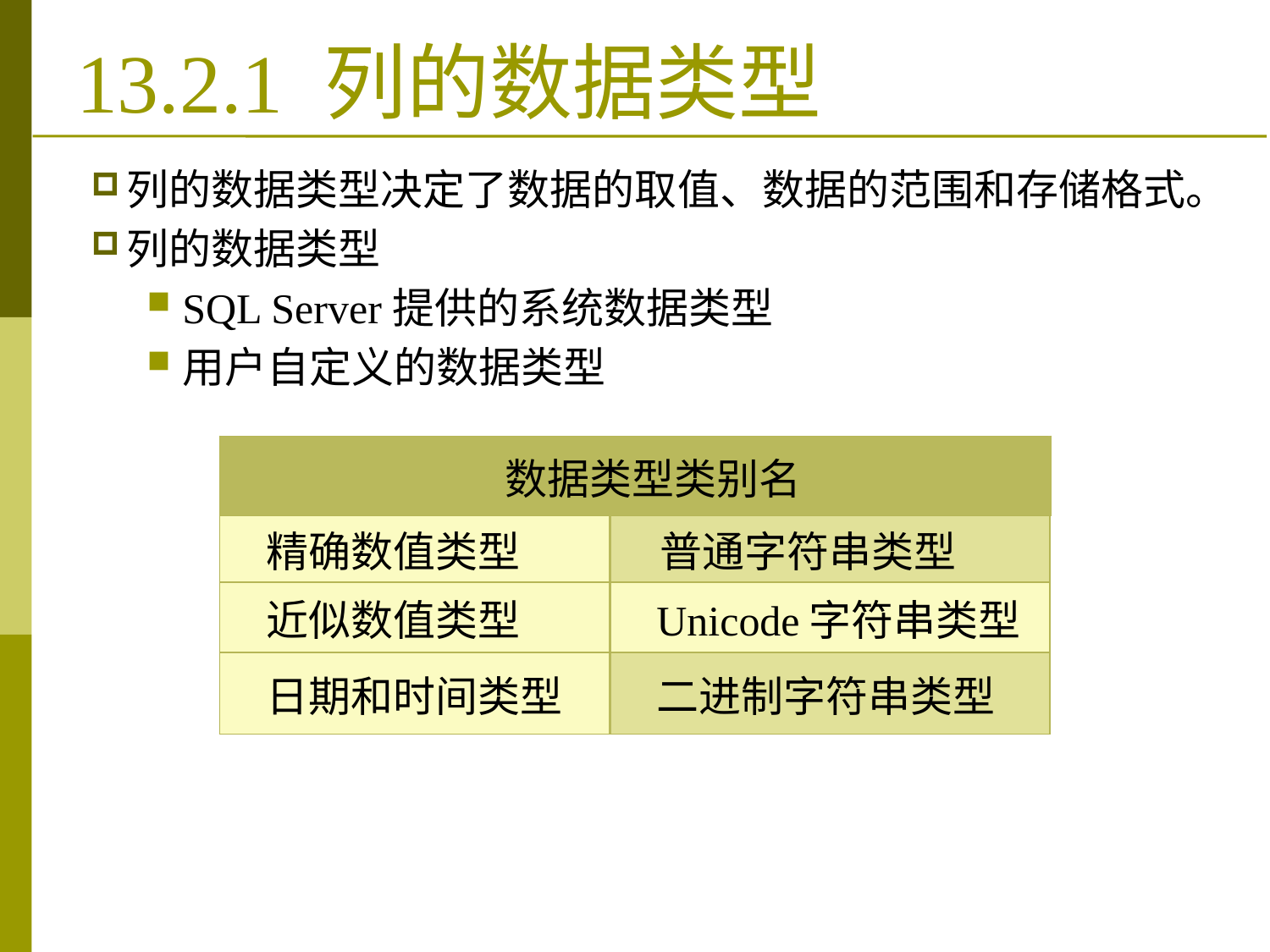

# 13.2.1 列的数据类型
列的数据类型决定了数据的取值、数据的范围和存储格式。
列的数据类型
SQL Server提供的系统数据类型
用户自定义的数据类型

| 数据类型类别名 |  |
| --- | --- |
| 精确数值类型 | 普通字符串类型 |
| 近似数值类型 | Unicode字符串类型 |
| 日期和时间类型 | 二进制字符串类型 |